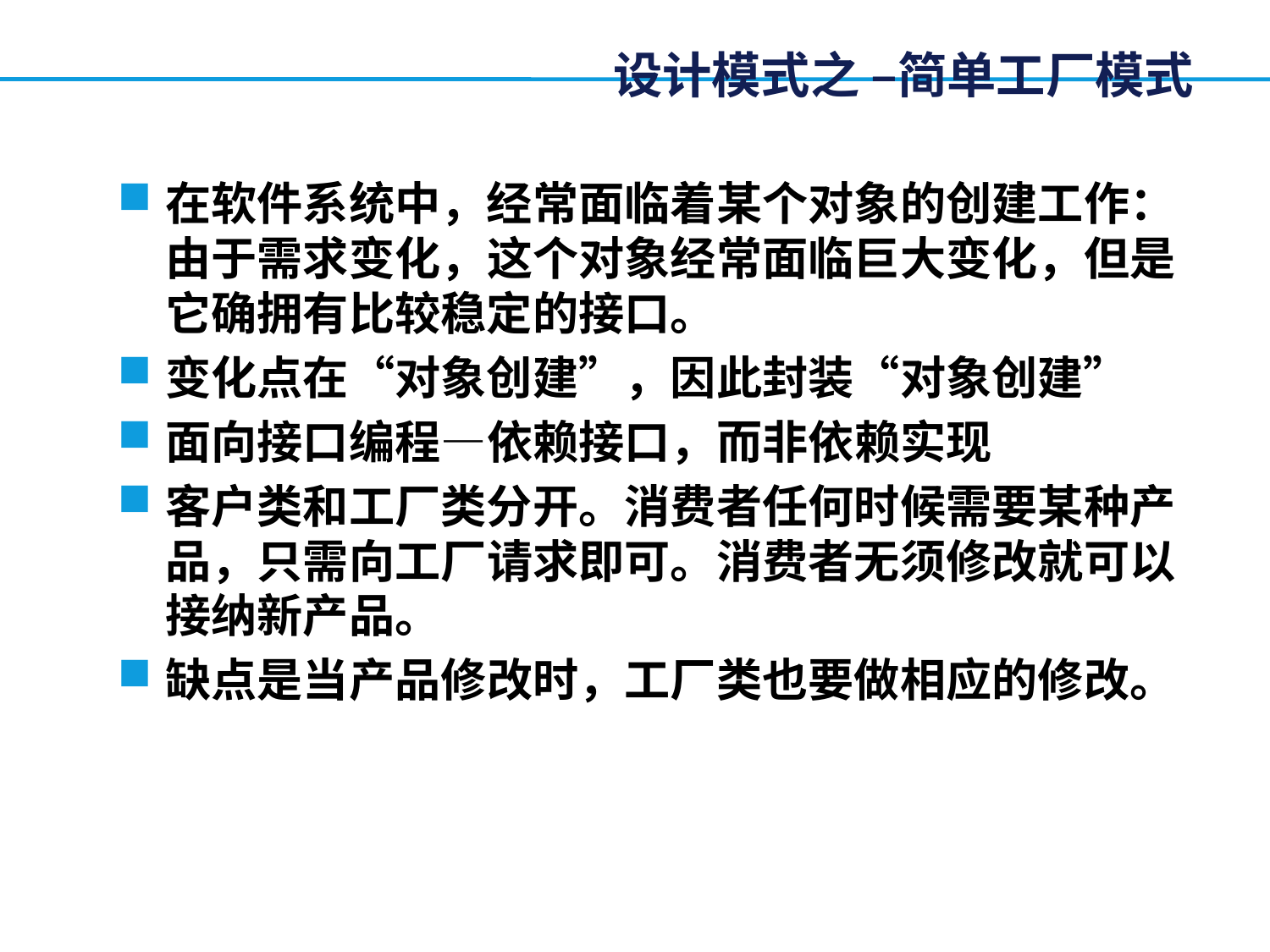

# 设计模式之 –简单工厂模式
在软件系统中，经常面临着某个对象的创建工作：由于需求变化，这个对象经常面临巨大变化，但是它确拥有比较稳定的接口。
变化点在“对象创建”，因此封装“对象创建”
面向接口编程—依赖接口，而非依赖实现
客户类和工厂类分开。消费者任何时候需要某种产品，只需向工厂请求即可。消费者无须修改就可以接纳新产品。
缺点是当产品修改时，工厂类也要做相应的修改。